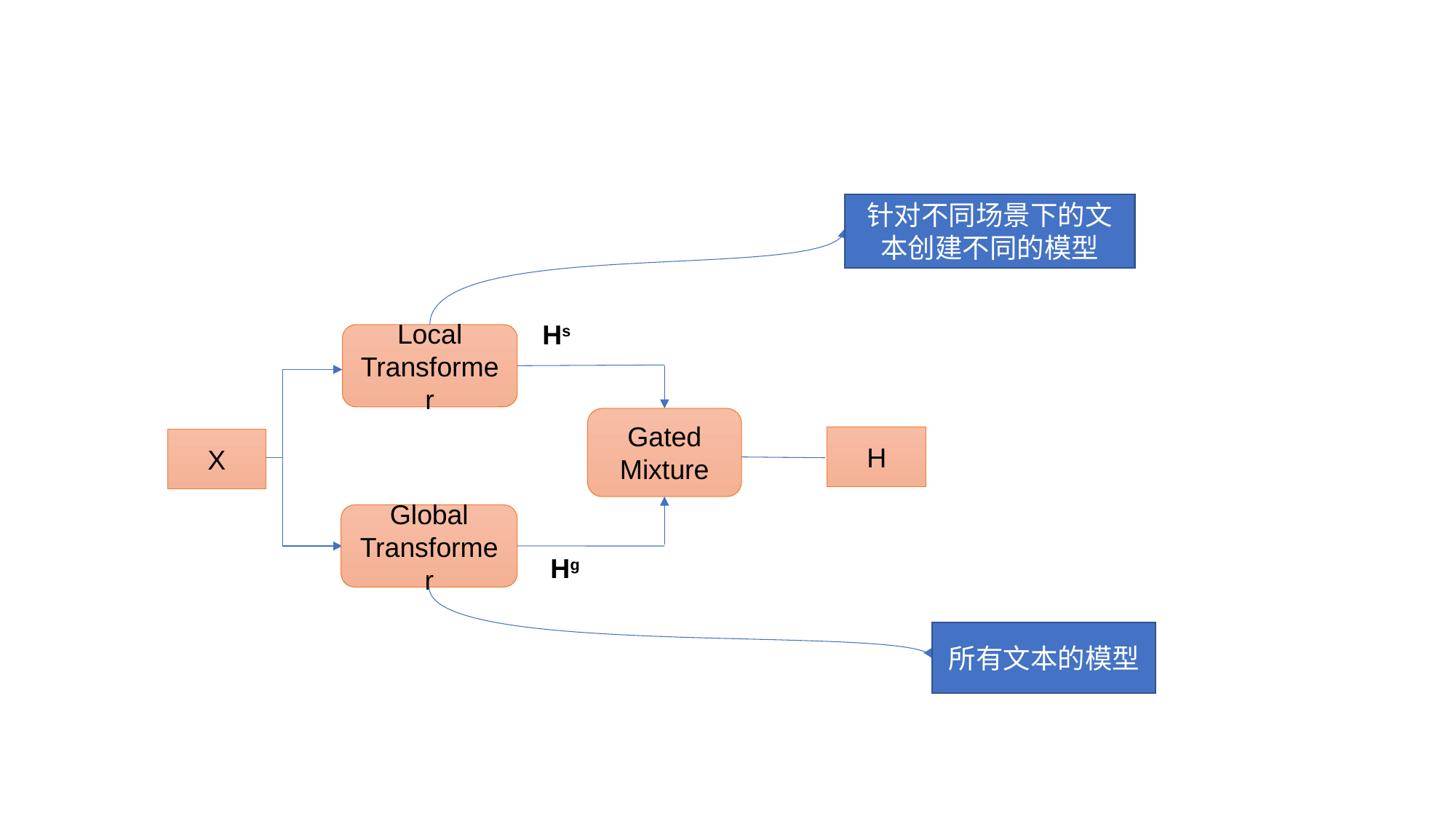

#
针对不同场景下的文本创建不同的模型

Hs
Local Transformer
Gated Mixture
H
X
Global Transformer
Hg
所有文本的模型